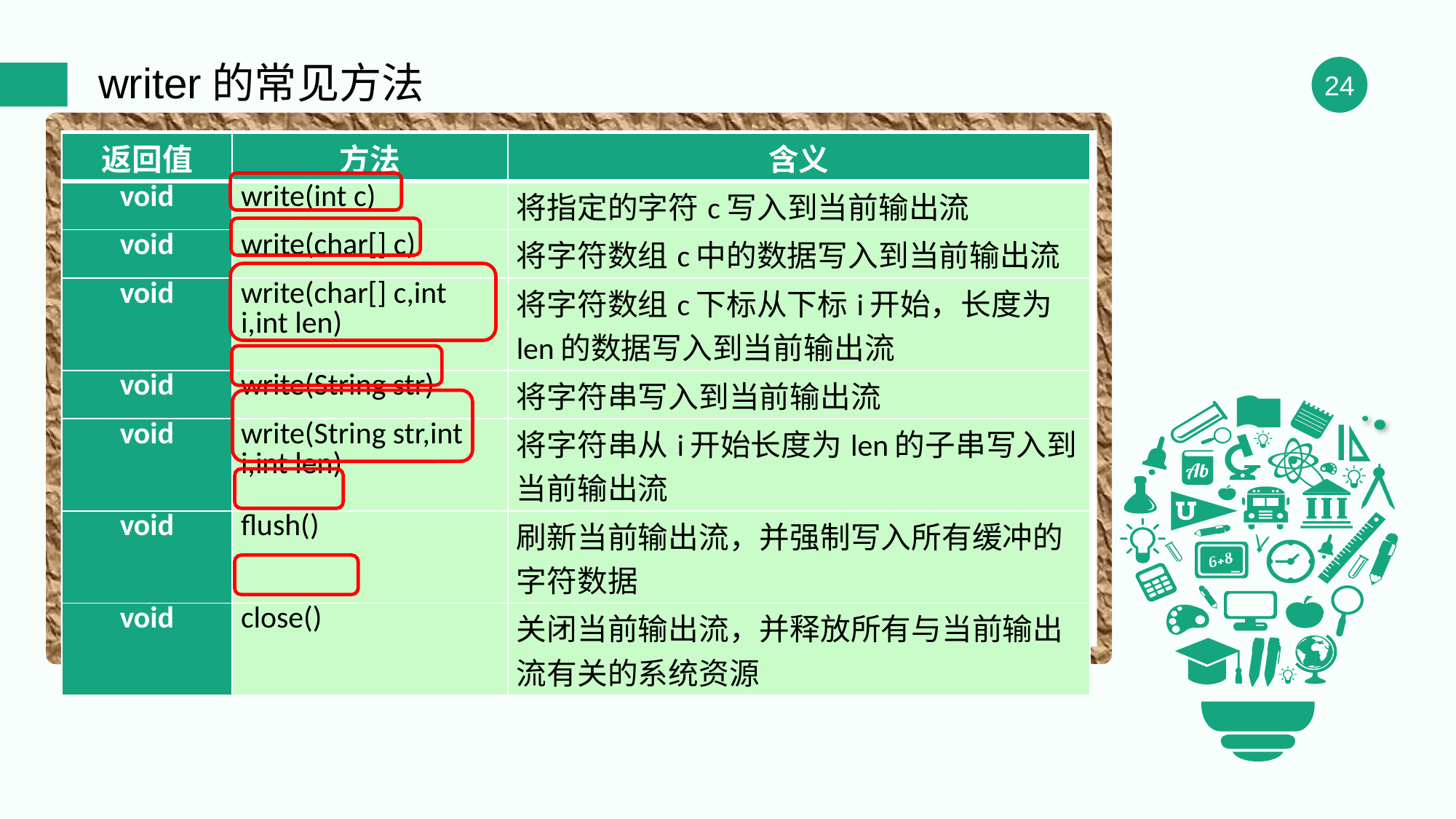

writer的常见方法

| 返回值 | 方法 | 含义 |
| --- | --- | --- |
| void | write(int c) | 将指定的字符c写入到当前输出流 |
| void | write(char[] c) | 将字符数组c中的数据写入到当前输出流 |
| void | write(char[] c,int i,int len) | 将字符数组c下标从下标i开始，长度为len的数据写入到当前输出流 |
| void | write(String str) | 将字符串写入到当前输出流 |
| void | write(String str,int i,int len) | 将字符串从i开始长度为len的子串写入到当前输出流 |
| void | flush() | 刷新当前输出流，并强制写入所有缓冲的字符数据 |
| void | close() | 关闭当前输出流，并释放所有与当前输出流有关的系统资源 |